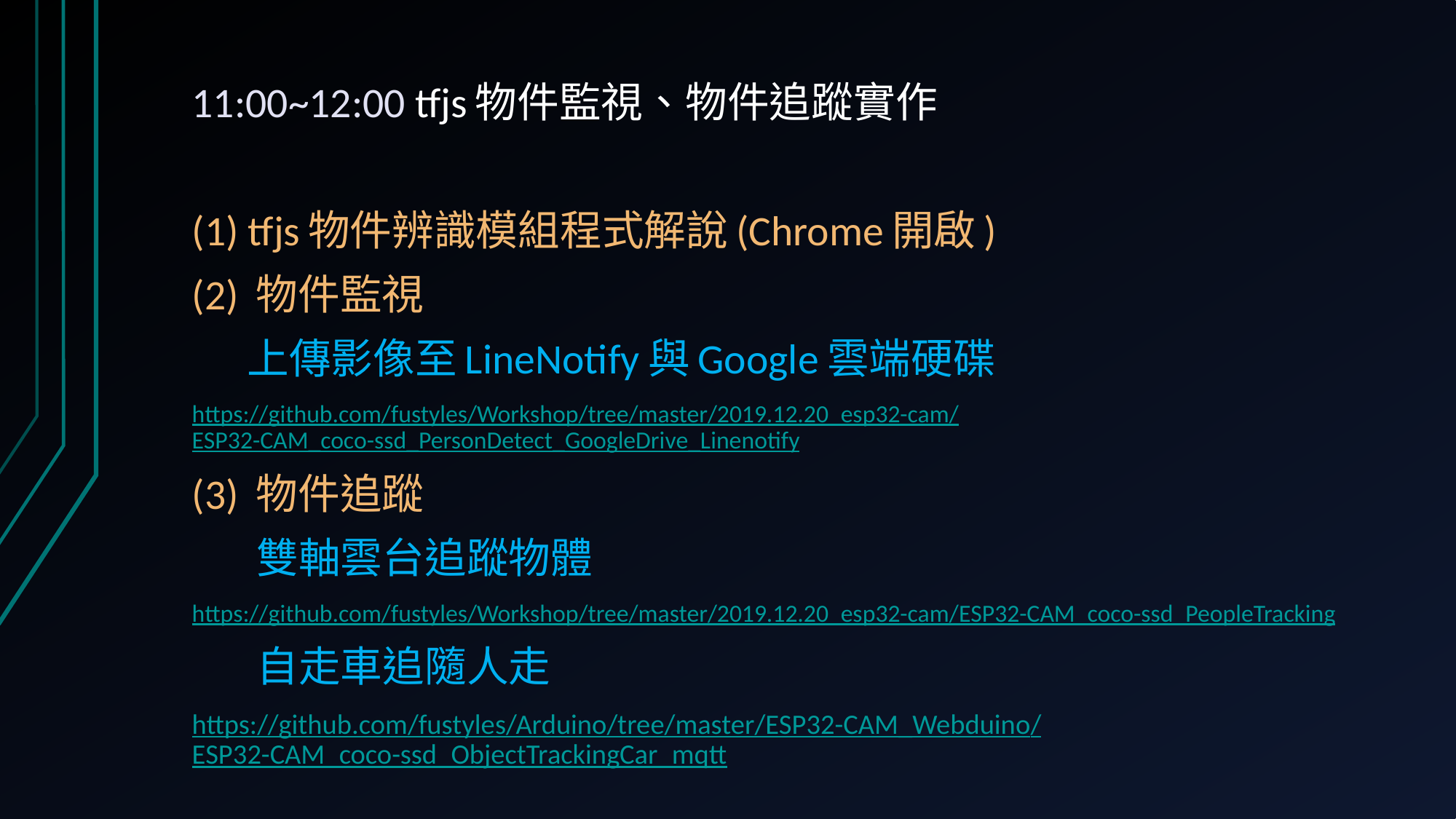

11:00~12:00 tfjs物件監視、物件追蹤實作

(1) tfjs物件辨識模組程式解說(Chrome開啟)
(2) 物件監視
     上傳影像至LineNotify與Google雲端硬碟
https://github.com/fustyles/Workshop/tree/master/2019.12.20_esp32-cam/ESP32-CAM_coco-ssd_PersonDetect_GoogleDrive_Linenotify
(3) 物件追蹤
      雙軸雲台追蹤物體
https://github.com/fustyles/Workshop/tree/master/2019.12.20_esp32-cam/ESP32-CAM_coco-ssd_PeopleTracking
      自走車追隨人走
https://github.com/fustyles/Arduino/tree/master/ESP32-CAM_Webduino/ESP32-CAM_coco-ssd_ObjectTrackingCar_mqtt